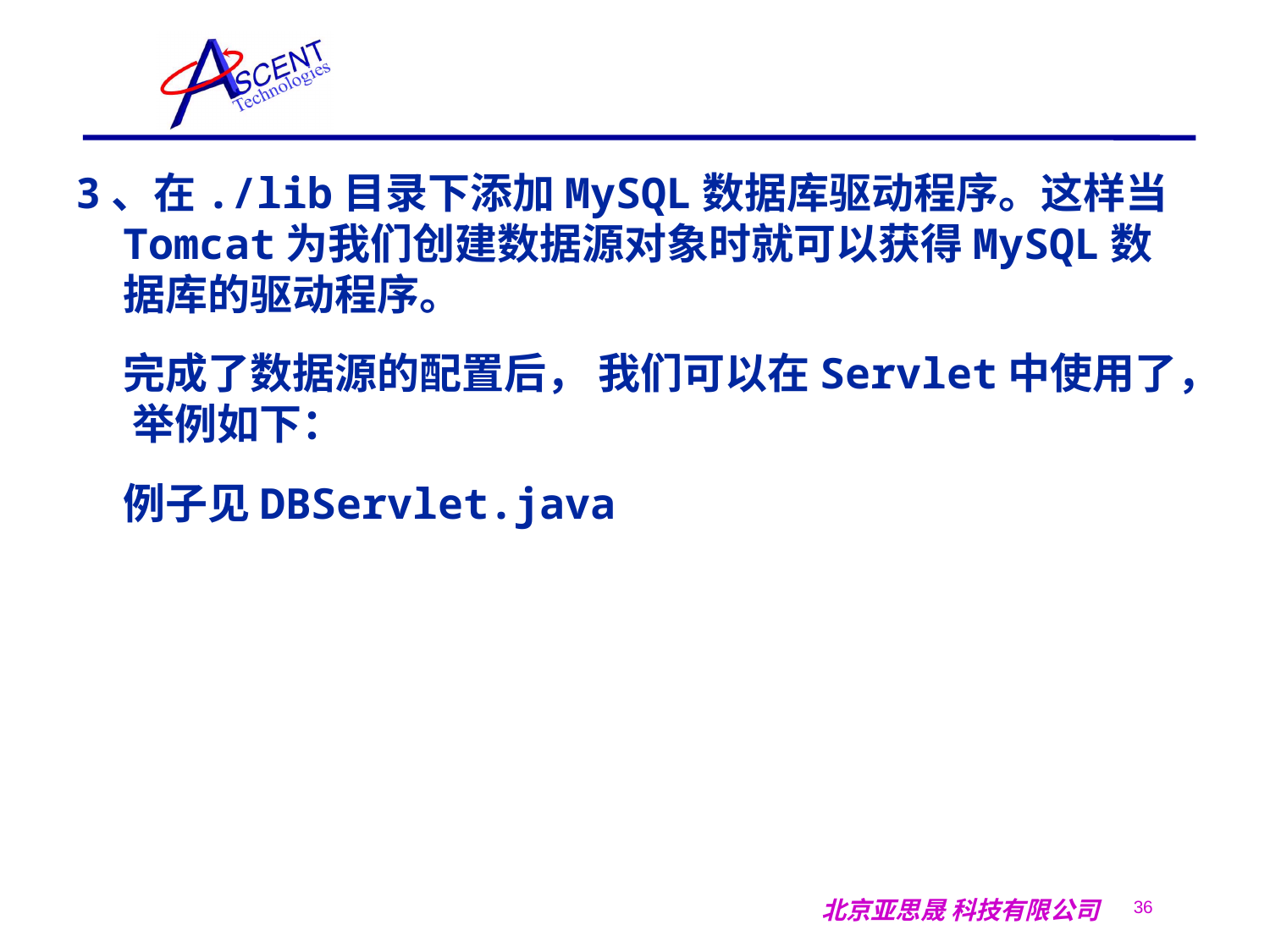

#
3、在./lib目录下添加MySQL数据库驱动程序。这样当Tomcat为我们创建数据源对象时就可以获得MySQL数据库的驱动程序。
	完成了数据源的配置后， 我们可以在Servlet中使用了， 举例如下：
	例子见DBServlet.java